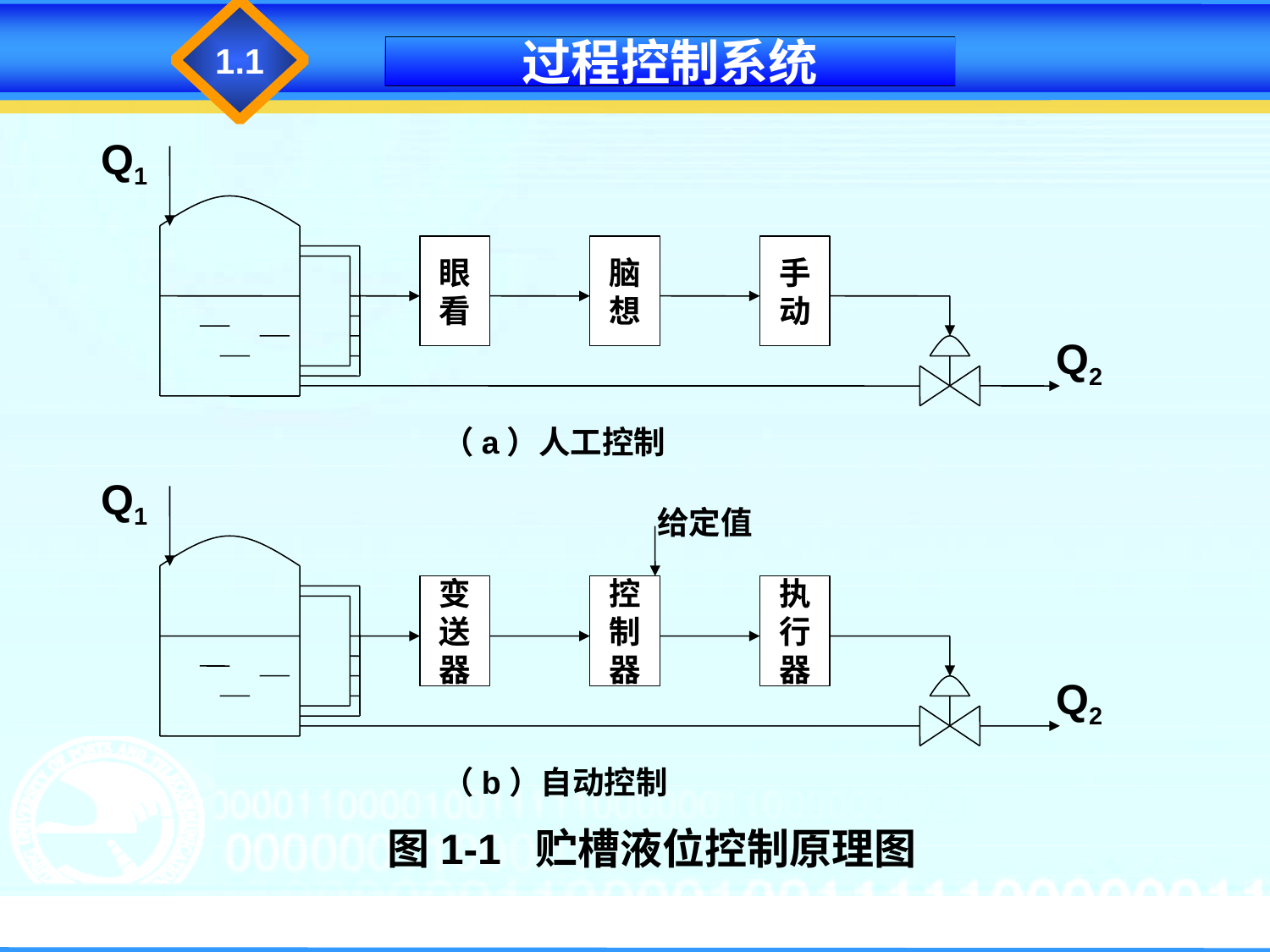

1.1
过程控制系统
Q1

眼
看
脑
想
手
动

Q2

（a）人工控制
Q1

变
送
器
控
制
器
执
行
器

Q2

（b）自动控制
给定值

图1-1  贮槽液位控制原理图